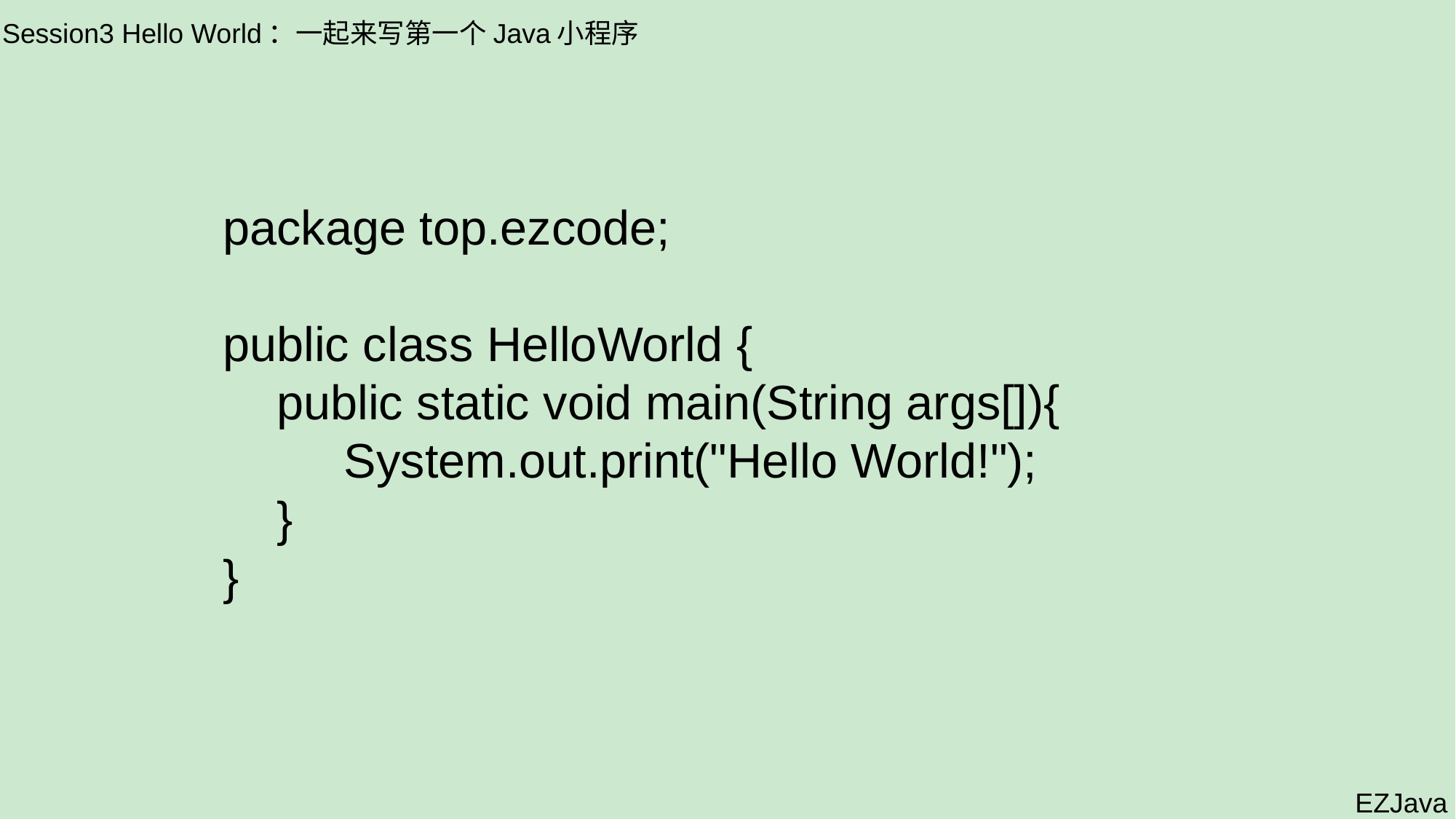

Session3 Hello World：一起来写第一个Java小程序
package top.ezcode;

public class HelloWorld {
    public static void main(String args[]){
         System.out.print("Hello World!");
    }
}
EZJava